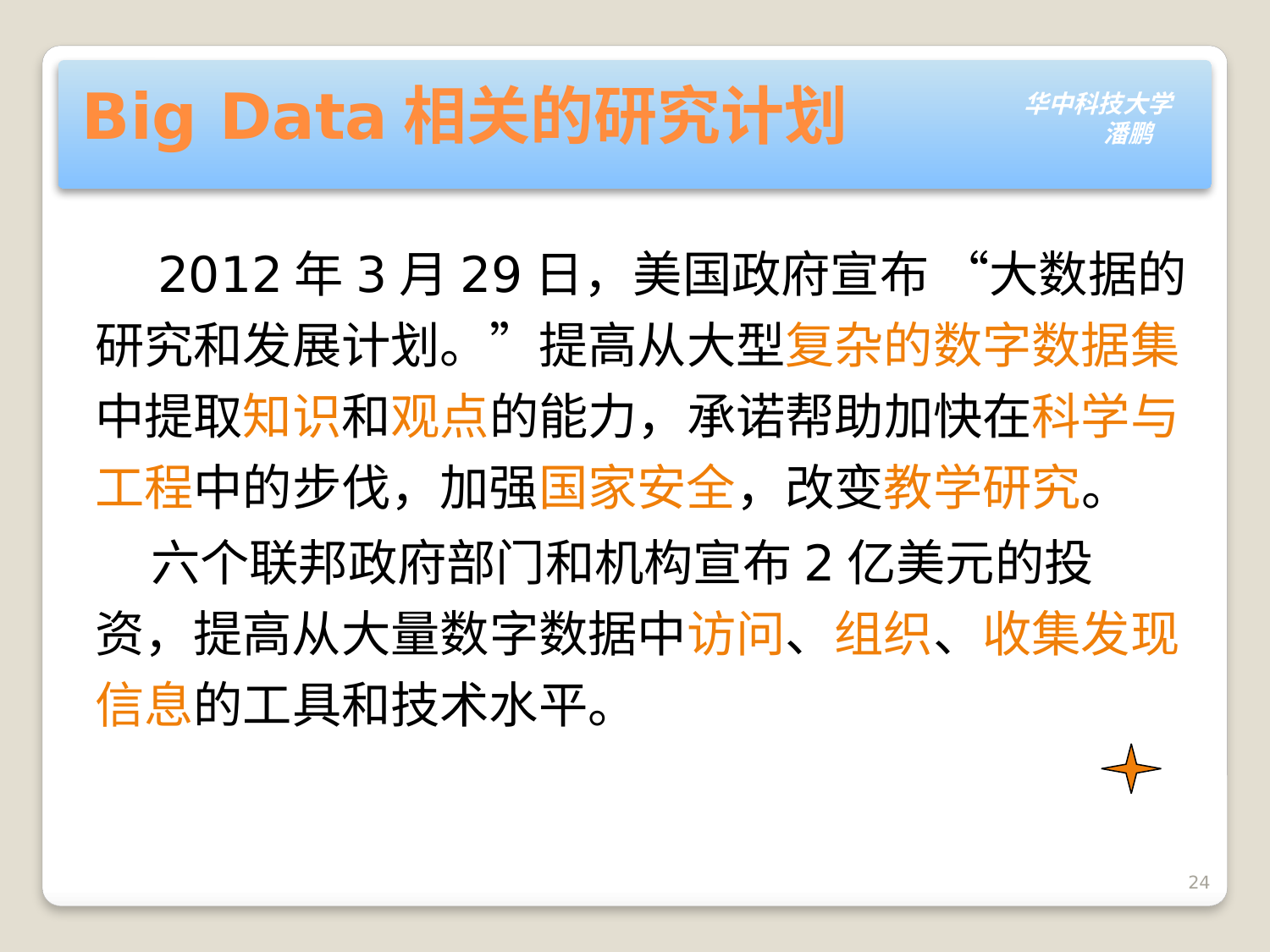

# Big Data相关的研究计划
    2012年3月29日，美国政府宣布 “大数据的研究和发展计划。”提高从大型复杂的数字数据集中提取知识和观点的能力，承诺帮助加快在科学与工程中的步伐，加强国家安全，改变教学研究。
    六个联邦政府部门和机构宣布2亿美元的投资，提高从大量数字数据中访问、组织、收集发现信息的工具和技术水平。

24